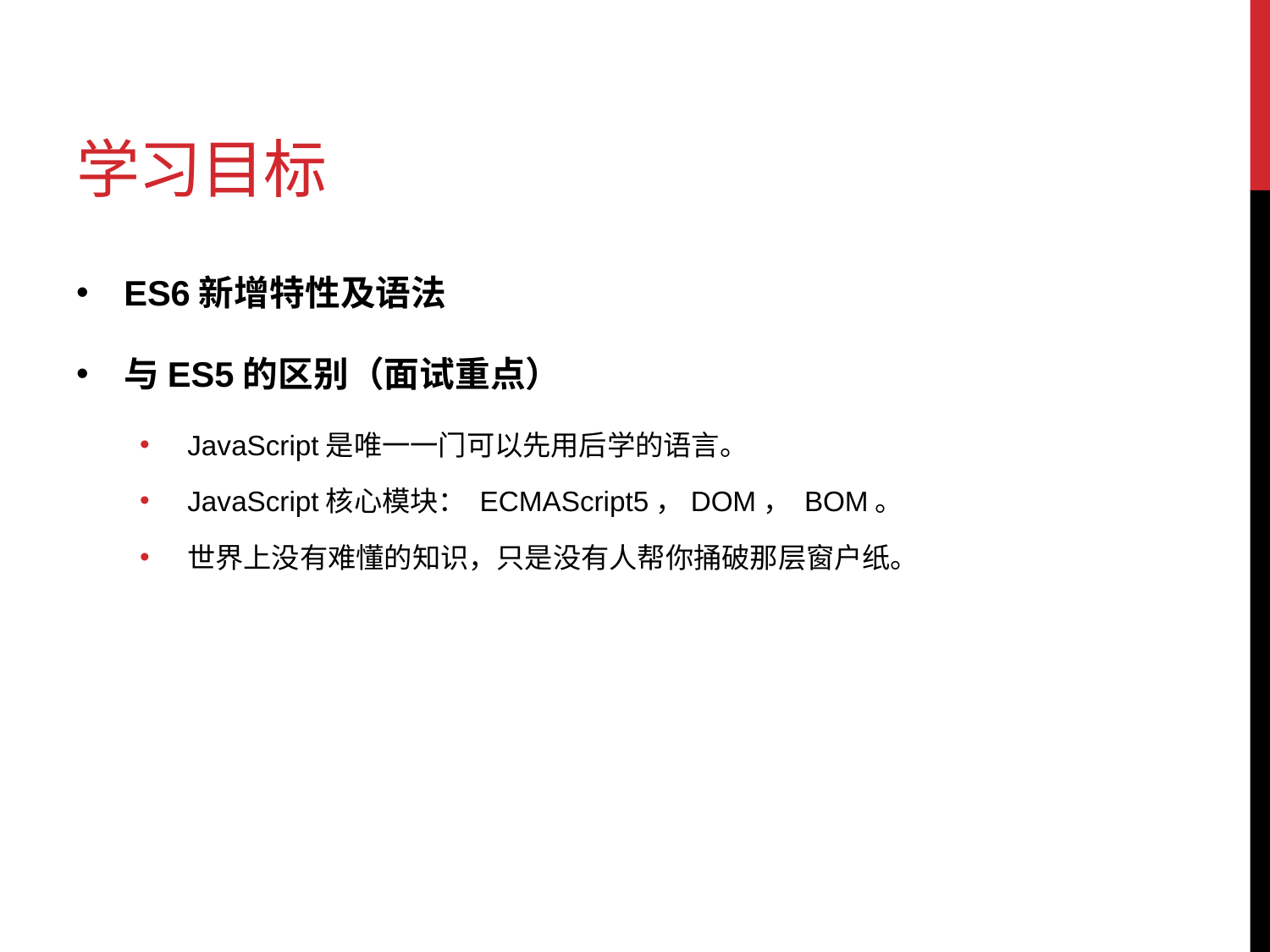

# 学习目标
ES6新增特性及语法
与ES5的区别（面试重点）
JavaScript是唯一一门可以先用后学的语言。
JavaScript核心模块： ECMAScript5，DOM， BOM。
世界上没有难懂的知识，只是没有人帮你捅破那层窗户纸。